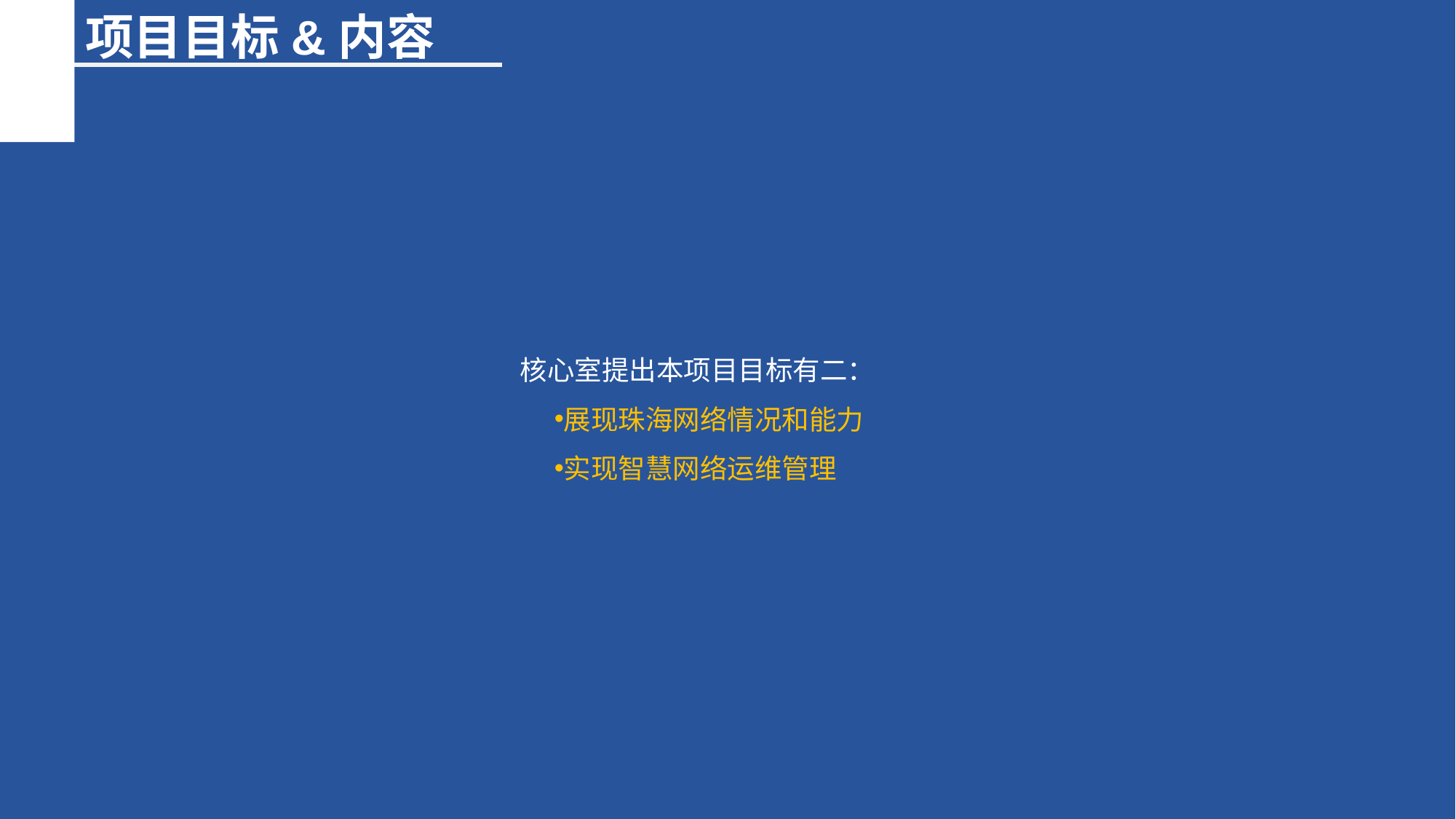

项目目标&内容
核心室提出本项目目标有二：
展现珠海网络情况和能力
实现智慧网络运维管理